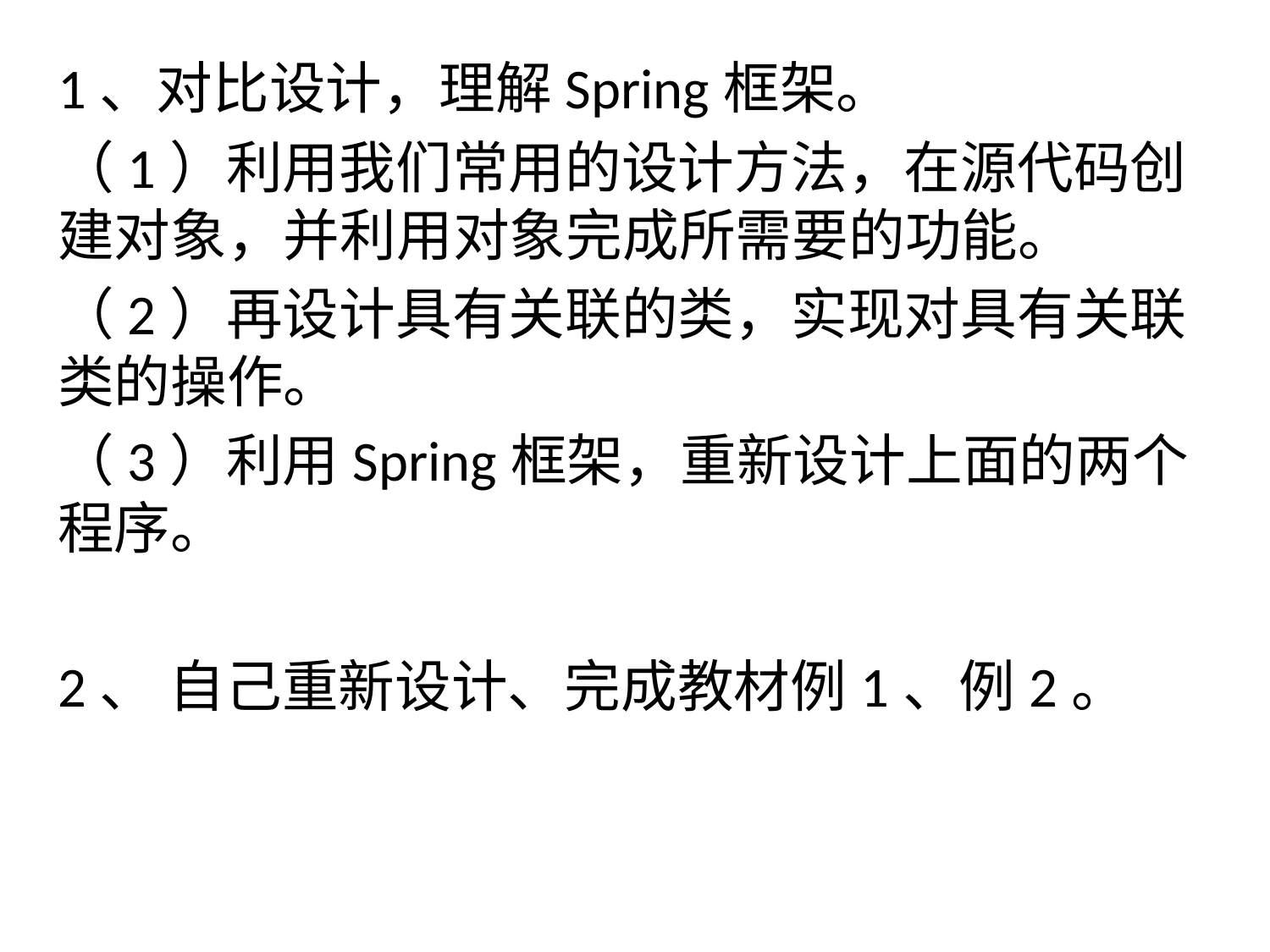

1、对比设计，理解Spring框架。
（1）利用我们常用的设计方法，在源代码创建对象，并利用对象完成所需要的功能。
（2）再设计具有关联的类，实现对具有关联类的操作。
（3）利用Spring框架，重新设计上面的两个程序。

2、 自己重新设计、完成教材例1、例2。